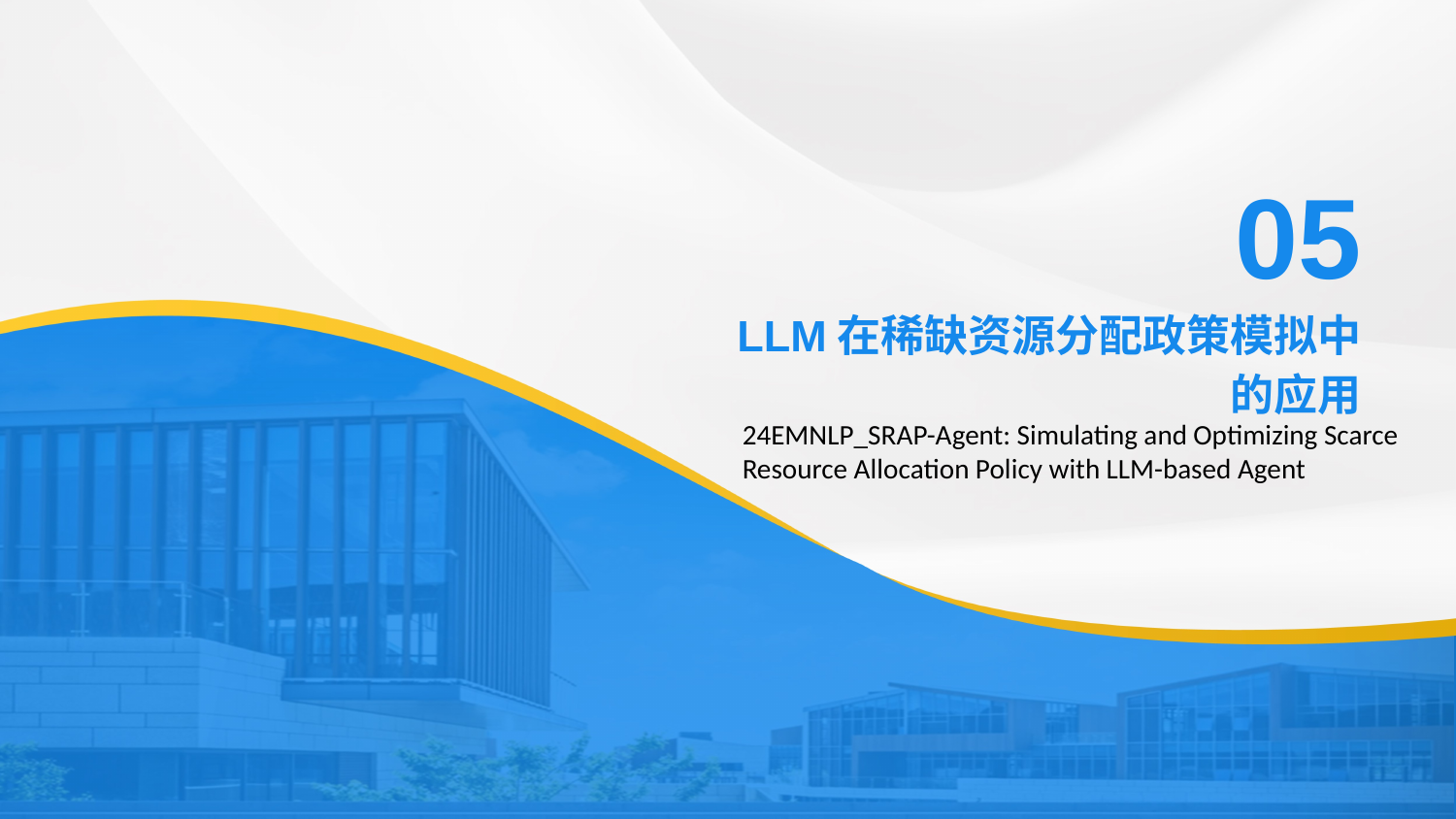

05
LLM在稀缺资源分配政策模拟中的应用
24EMNLP_SRAP-Agent: Simulating and Optimizing Scarce Resource Allocation Policy with LLM-based Agent